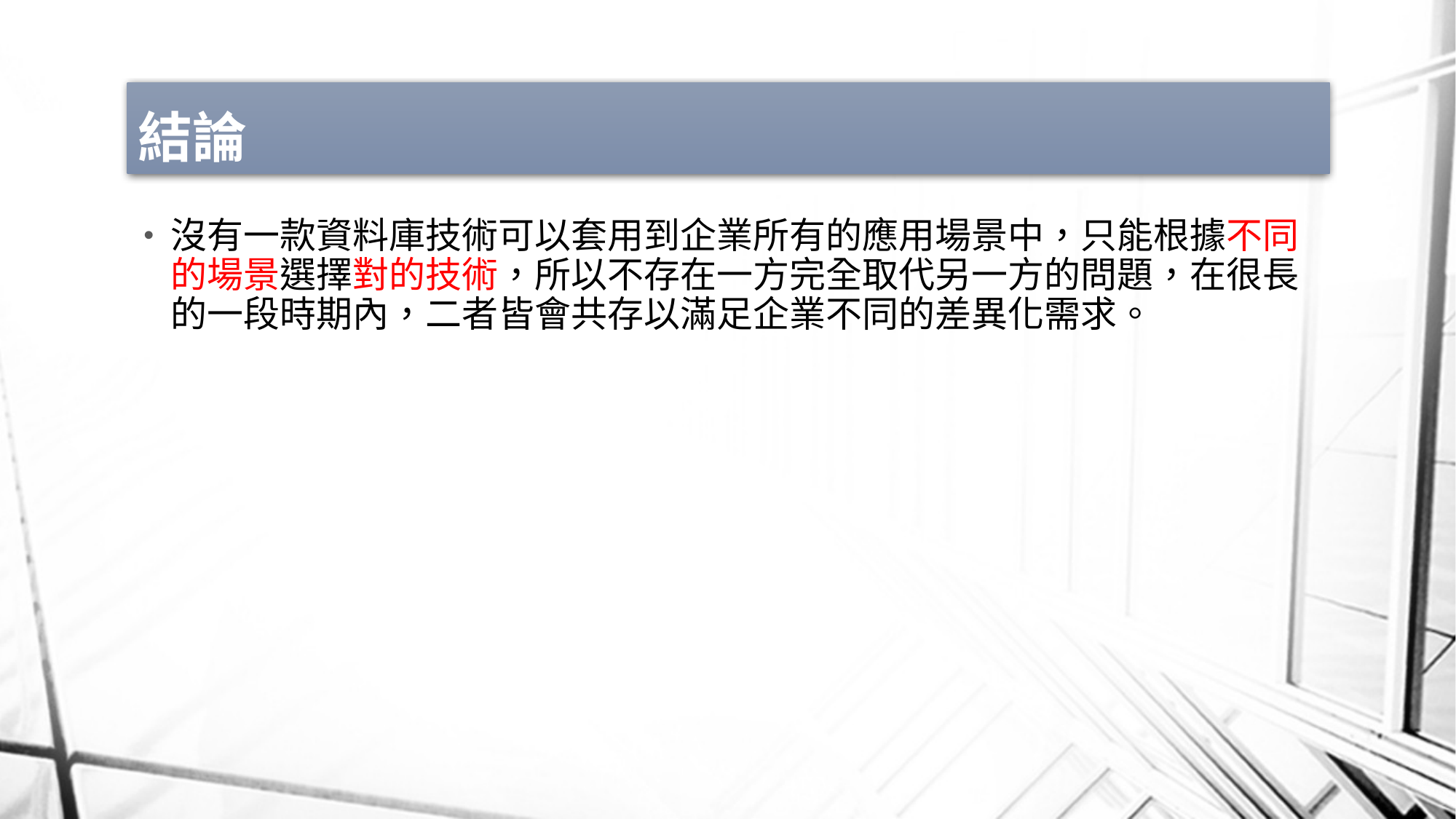

# 結論
沒有一款資料庫技術可以套用到企業所有的應用場景中，只能根據不同的場景選擇對的技術，所以不存在一方完全取代另一方的問題，在很長的一段時期內，二者皆會共存以滿足企業不同的差異化需求。